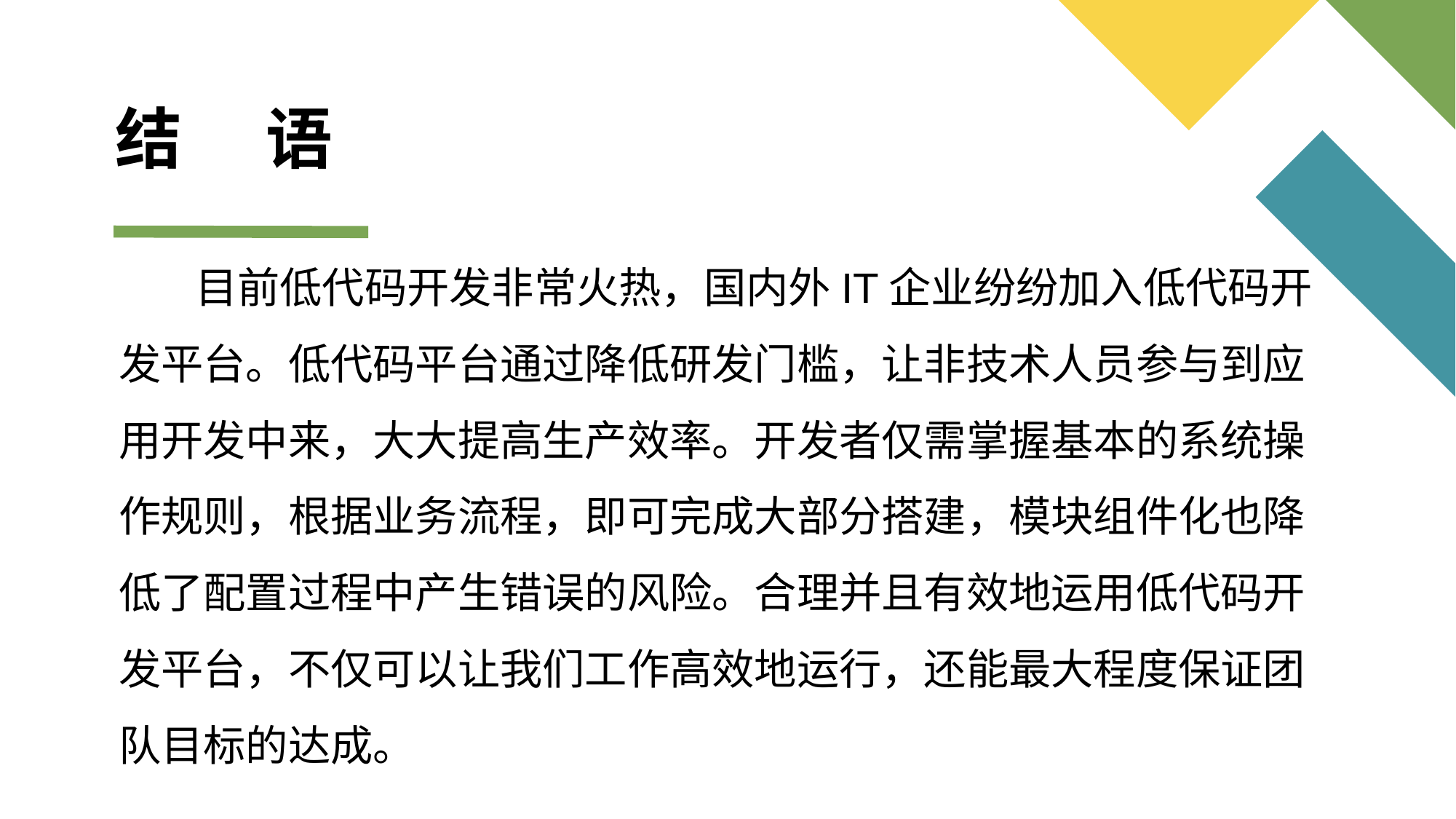

# 结     语
       目前低代码开发非常火热，国内外IT企业纷纷加入低代码开发平台。低代码平台通过降低研发门槛，让非技术人员参与到应用开发中来，大大提高生产效率。开发者仅需掌握基本的系统操作规则，根据业务流程，即可完成大部分搭建，模块组件化也降低了配置过程中产生错误的风险。合理并且有效地运用低代码开发平台，不仅可以让我们工作高效地运行，还能最大程度保证团队目标的达成。